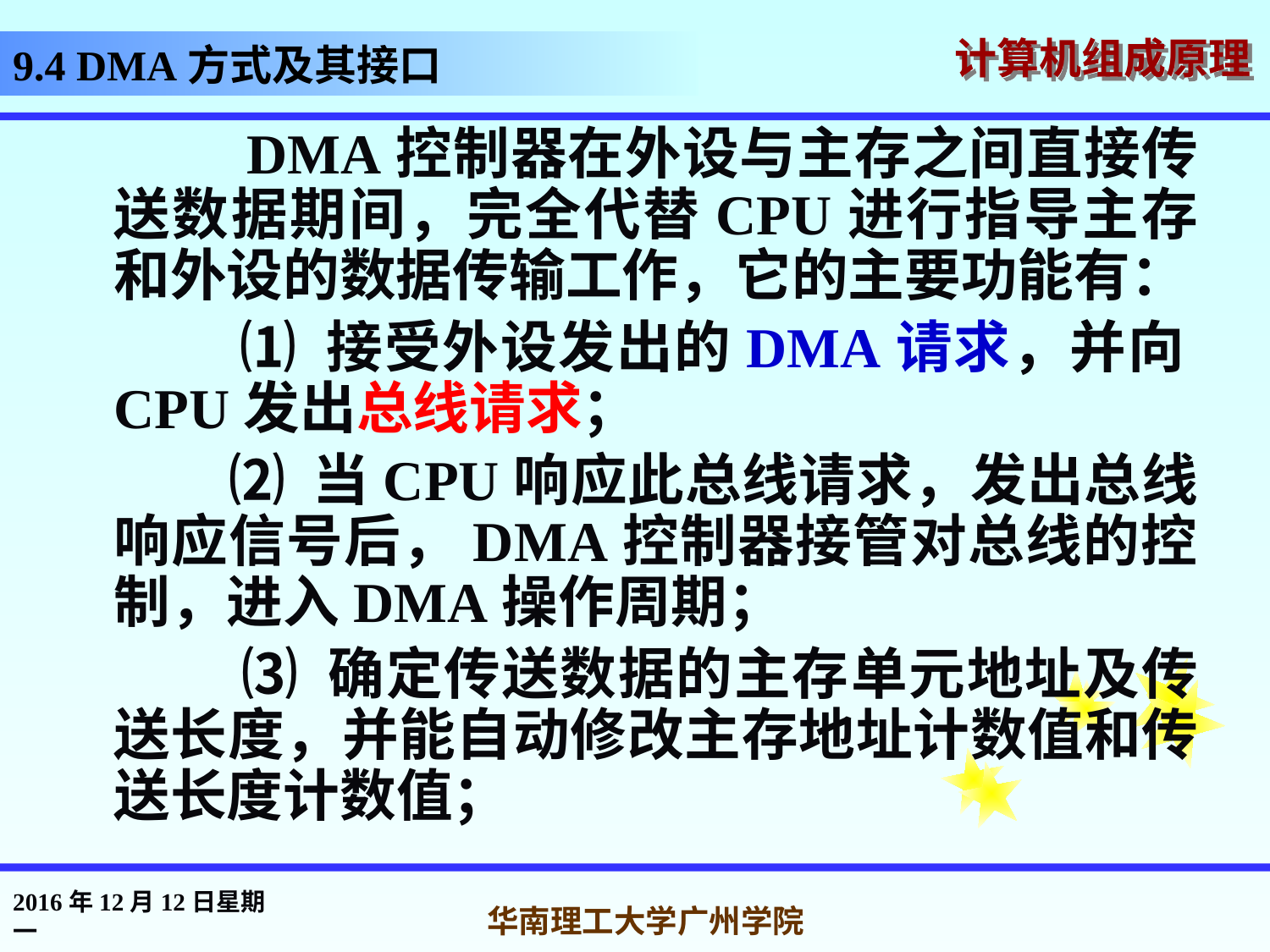

# 9.4 DMA方式及其接口
            DMA控制器在外设与主存之间直接传送数据期间，完全代替CPU进行指导主存和外设的数据传输工作，它的主要功能有：
            ⑴ 接受外设发出的DMA请求，并向CPU发出总线请求；
            ⑵ 当CPU响应此总线请求，发出总线响应信号后，DMA控制器接管对总线的控制，进入DMA操作周期；
            ⑶ 确定传送数据的主存单元地址及传送长度，并能自动修改主存地址计数值和传送长度计数值；
2016年12月12日星期一
华南理工大学广州学院